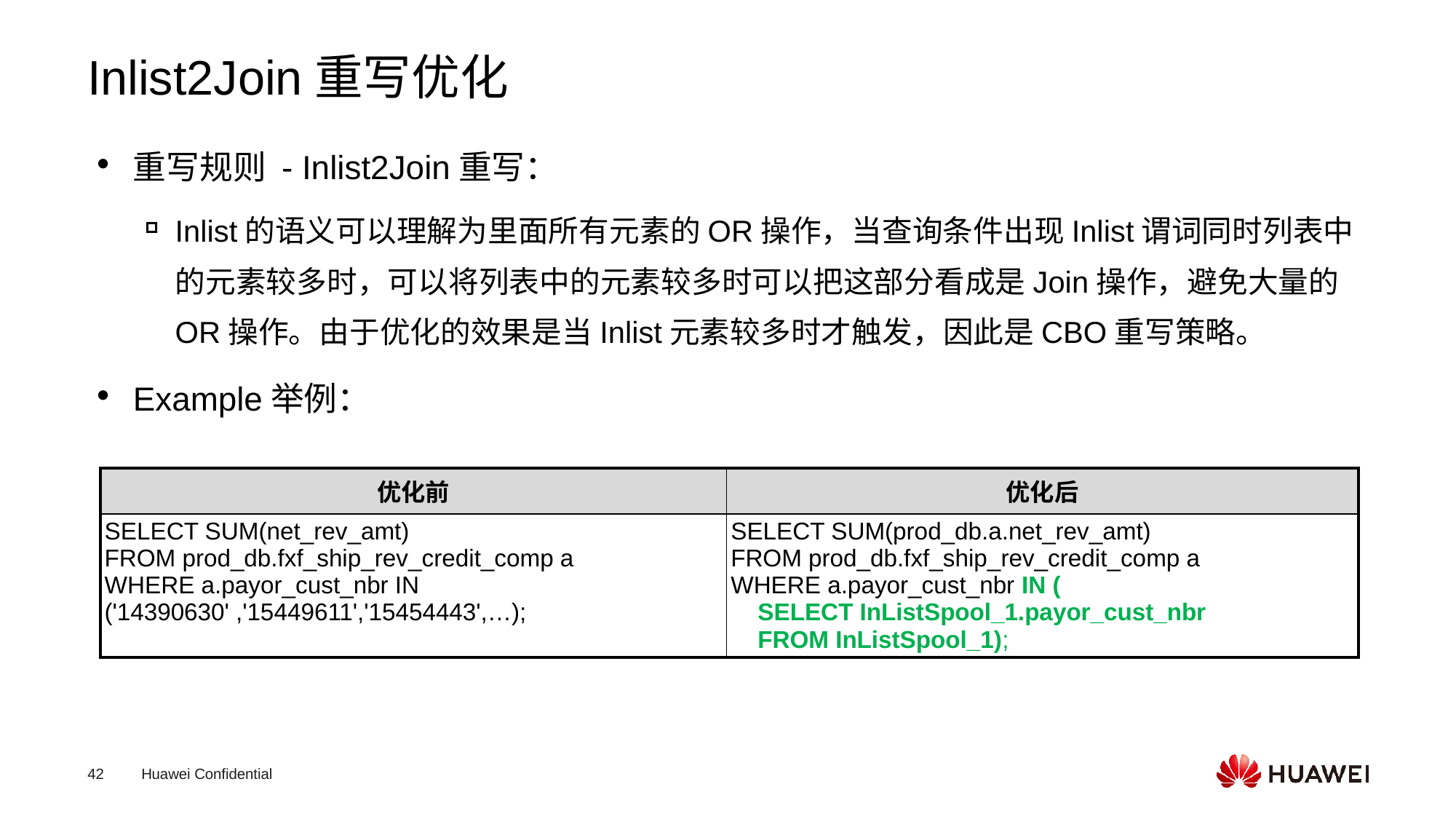

# Inlist2Join重写优化
重写规则 - Inlist2Join重写：
Inlist的语义可以理解为里面所有元素的OR操作，当查询条件出现Inlist谓词同时列表中的元素较多时，可以将列表中的元素较多时可以把这部分看成是Join操作，避免大量的OR操作。由于优化的效果是当Inlist元素较多时才触发，因此是CBO重写策略。
Example举例：

| 优化前 | 优化后 |
| --- | --- |
| SELECT SUM(net\_rev\_amt) FROM prod\_db.fxf\_ship\_rev\_credit\_comp a WHERE a.payor\_cust\_nbr IN ('14390630' ,'15449611','15454443',…); | SELECT SUM(prod\_db.a.net\_rev\_amt) FROM prod\_db.fxf\_ship\_rev\_credit\_comp a WHERE a.payor\_cust\_nbr IN ( SELECT InListSpool\_1.payor\_cust\_nbr FROM InListSpool\_1); |